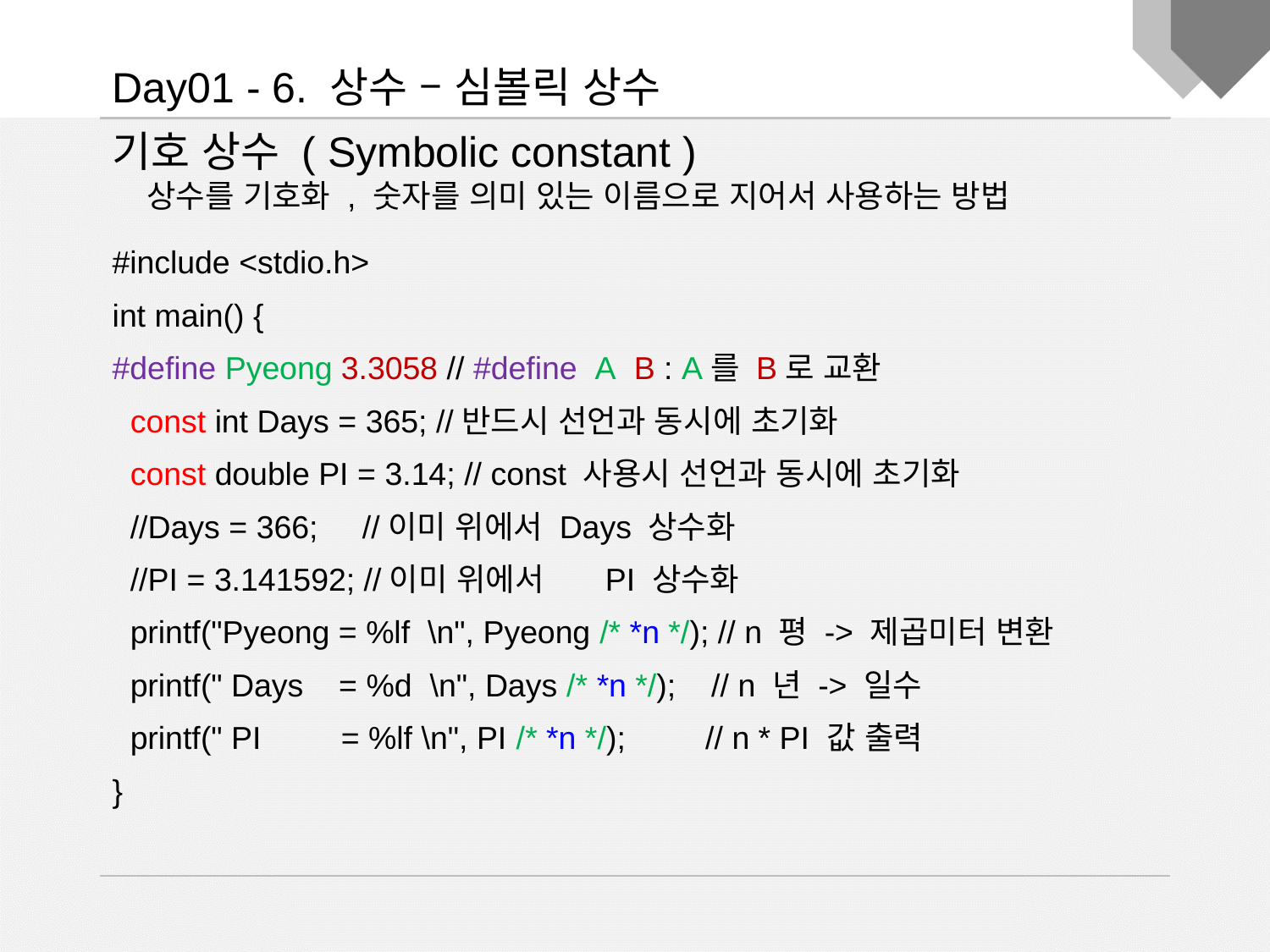

Day01 - 6. 상수 – 심볼릭 상수
기호 상수 ( Symbolic constant )
   상수를 기호화 , 숫자를 의미 있는 이름으로 지어서 사용하는 방법
#include <stdio.h>
int main() {
#define Pyeong 3.3058 // #define  A  B : A를 B로 교환
  const int Days = 365; //반드시 선언과 동시에 초기화
  const double PI = 3.14; // const 사용시 선언과 동시에 초기화
  //Days = 366;     //이미 위에서 Days 상수화
  //PI = 3.141592; //이미 위에서      PI 상수화
  printf("Pyeong = %lf  \n", Pyeong /* *n */); // n 평 -> 제곱미터 변환
  printf(" Days    = %d  \n", Days /* *n */);    // n 년 -> 일수
  printf(" PI         = %lf \n", PI /* *n */);         // n * PI 값 출력
}